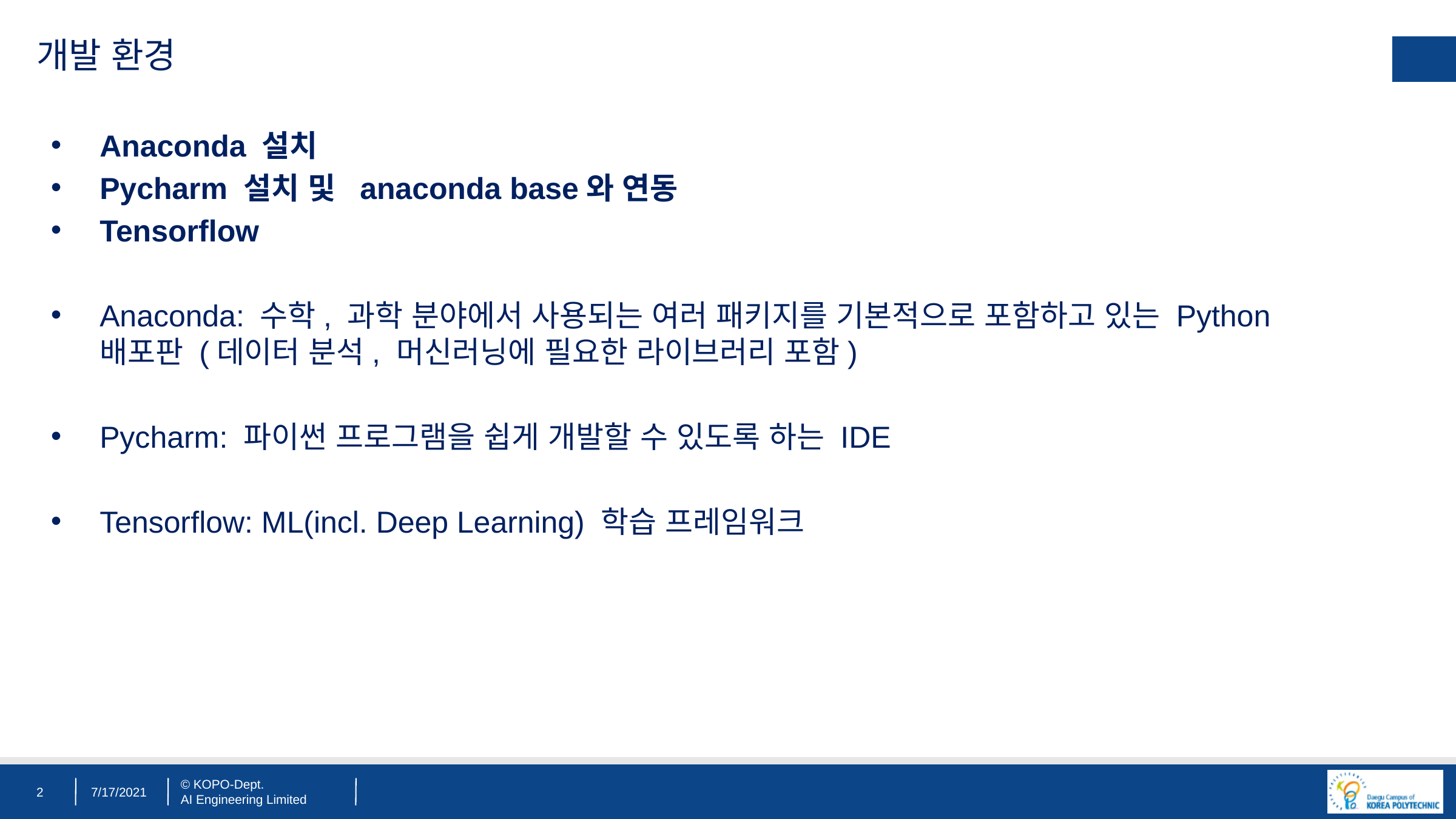

개발 환경
Anaconda 설치
Pycharm 설치 및  anaconda base와 연동
Tensorflow

Anaconda: 수학, 과학 분야에서 사용되는 여러 패키지를 기본적으로 포함하고 있는 Python 배포판 (데이터 분석, 머신러닝에 필요한 라이브러리 포함)

Pycharm: 파이썬 프로그램을 쉽게 개발할 수 있도록 하는 IDE

Tensorflow: ML(incl. Deep Learning) 학습 프레임워크

2
7/17/2021